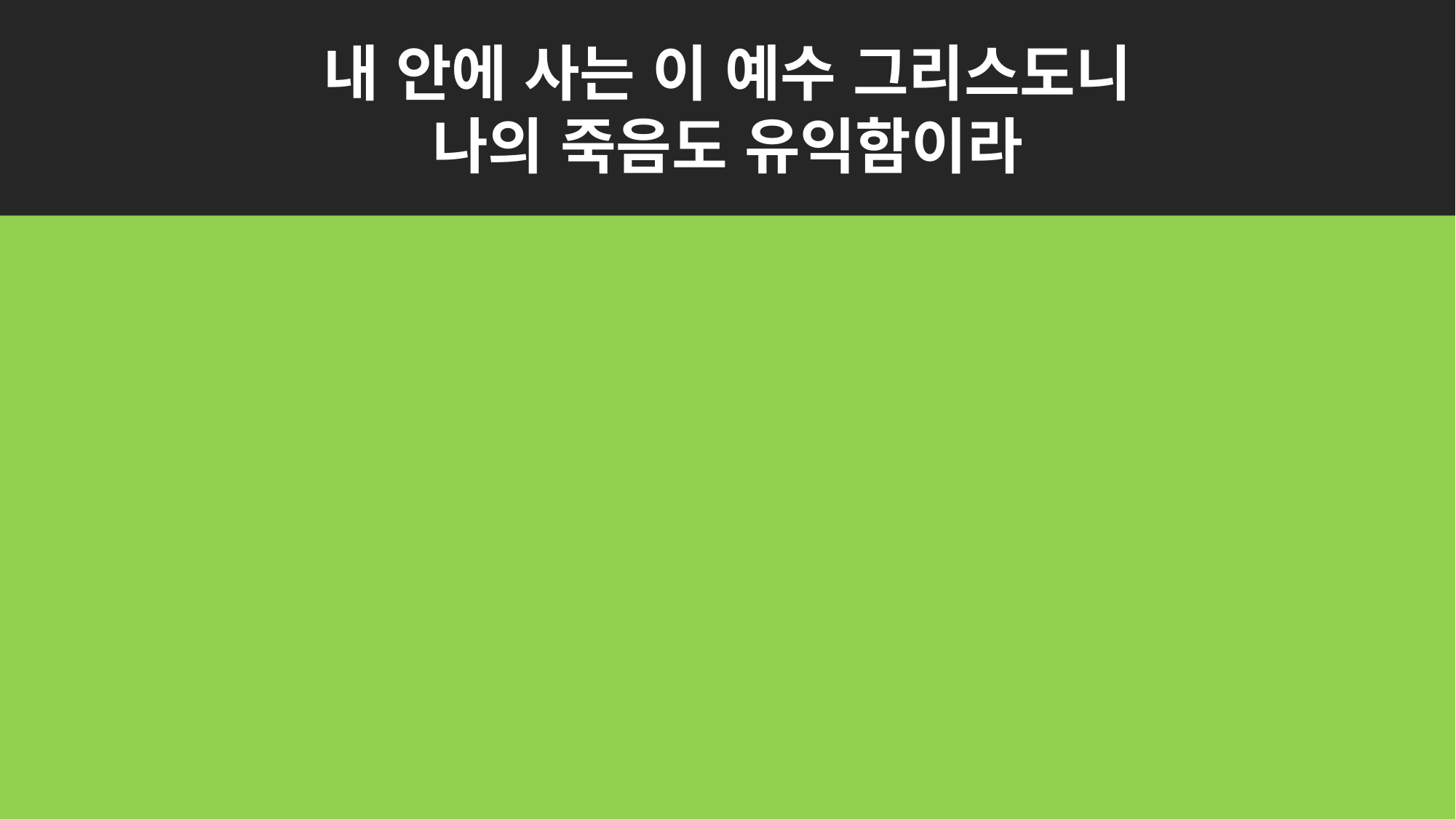

내 안에 사는 이 예수 그리스도니
나의 죽음도 유익함이라